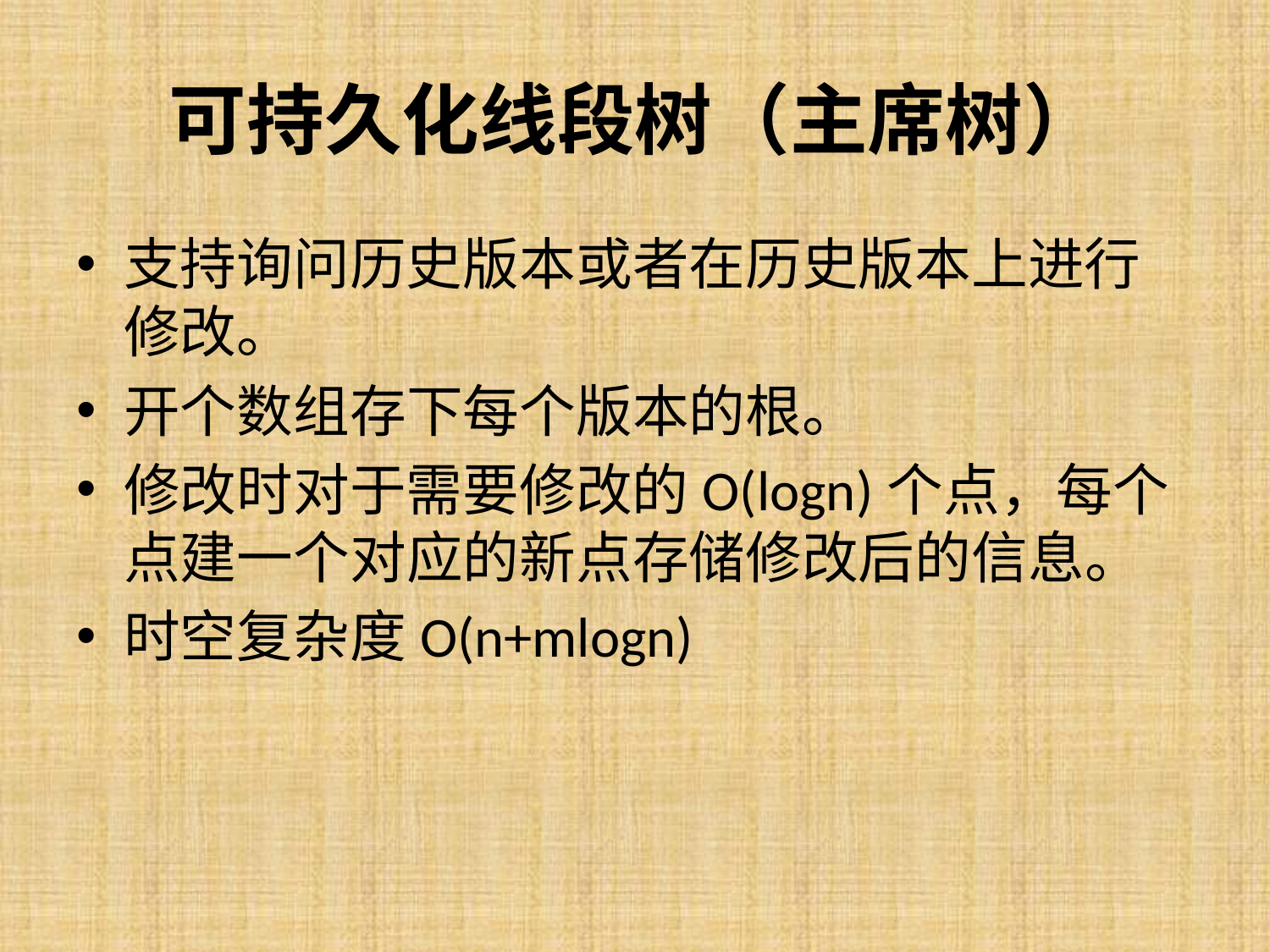

# 可持久化线段树（主席树）
支持询问历史版本或者在历史版本上进行修改。
开个数组存下每个版本的根。
修改时对于需要修改的O(logn)个点，每个点建一个对应的新点存储修改后的信息。
时空复杂度O(n+mlogn)